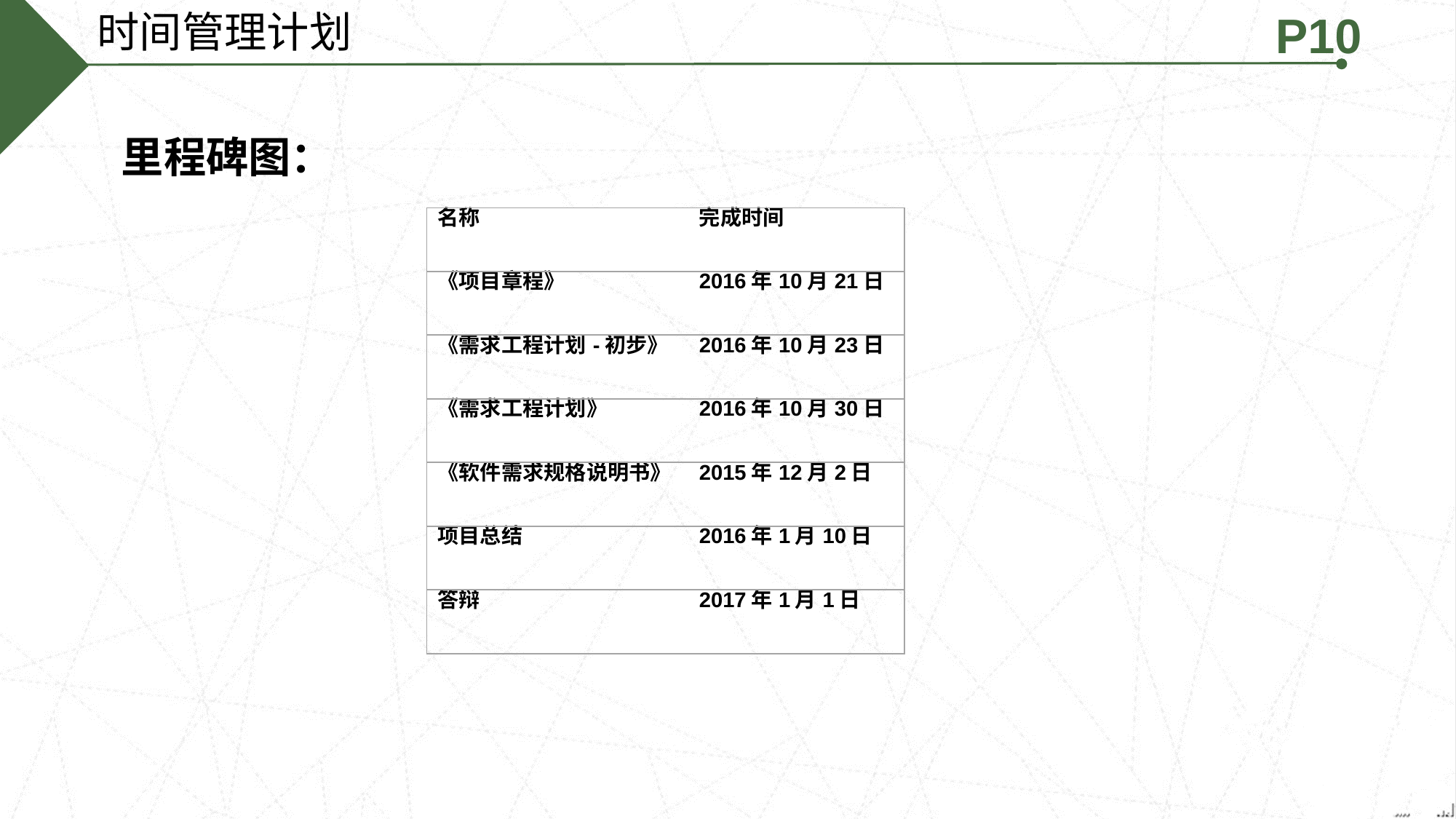

时间管理计划
P10

里程碑图：

| 名称 | 完成时间 |
| --- | --- |
| 《项目章程》 | 2016年10月21日 |
| 《需求工程计划-初步》 | 2016年10月23日 |
| 《需求工程计划》 | 2016年10月30日 |
| 《软件需求规格说明书》 | 2015年12月2日 |
| 项目总结 | 2016年1月10日 |
| 答辩 | 2017年1月1日 |